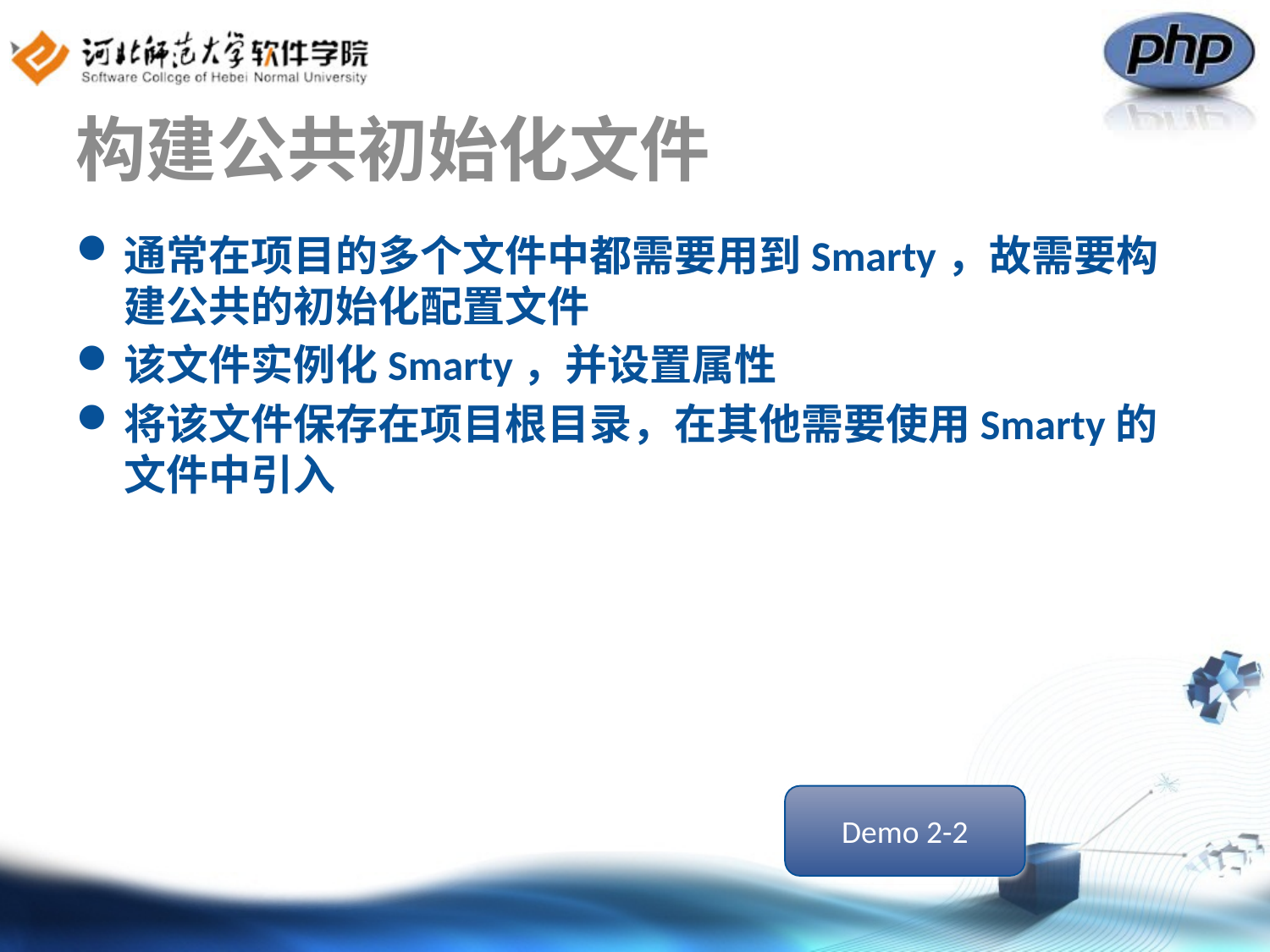

# 构建公共初始化文件
通常在项目的多个文件中都需要用到Smarty，故需要构建公共的初始化配置文件
该文件实例化Smarty，并设置属性
将该文件保存在项目根目录，在其他需要使用Smarty的文件中引入
Demo 2-2